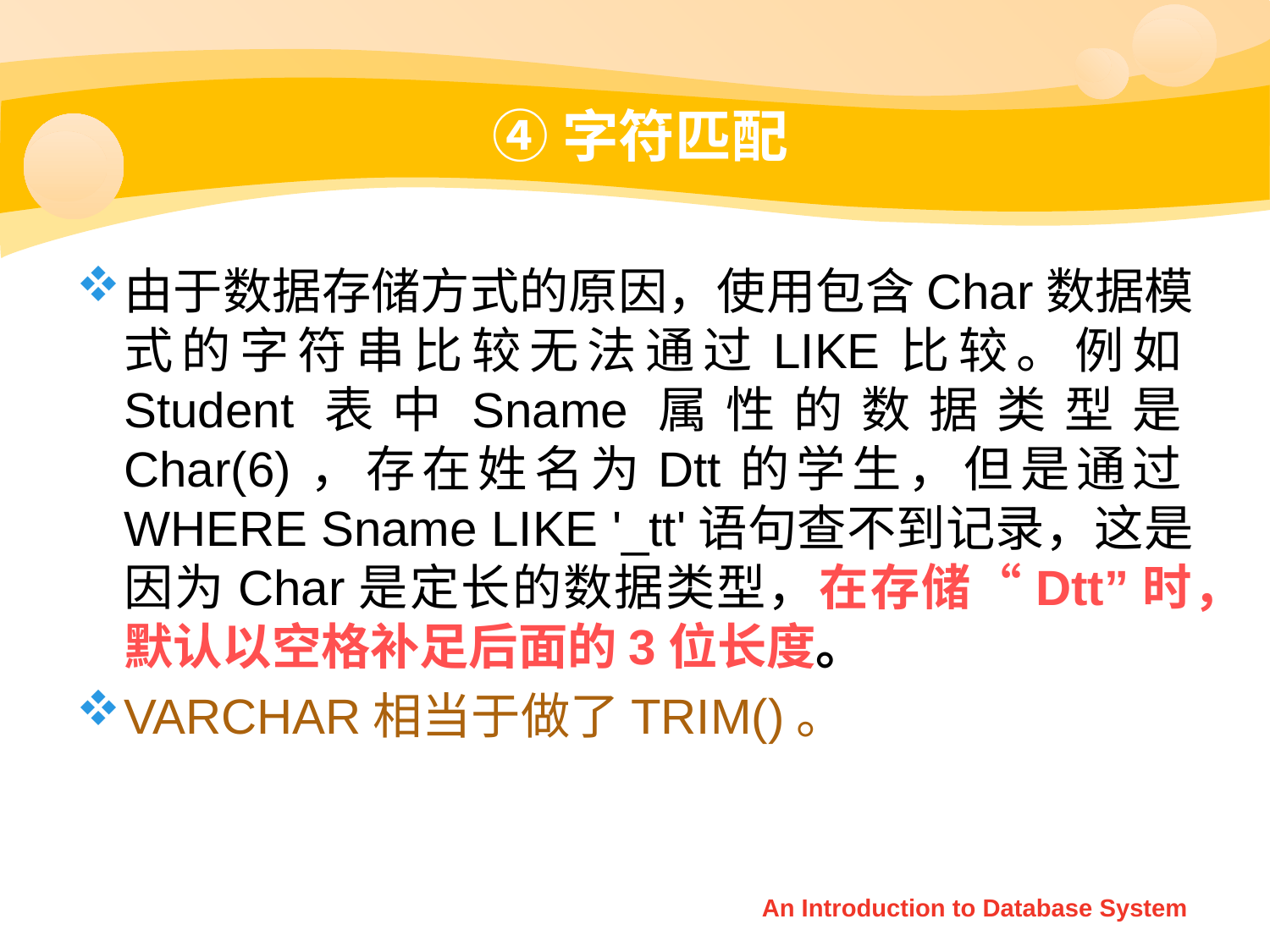

# ④字符匹配
由于数据存储方式的原因，使用包含Char数据模式的字符串比较无法通过LIKE比较。例如Student表中Sname属性的数据类型是Char(6)，存在姓名为Dtt的学生，但是通过WHERE Sname LIKE '_tt'语句查不到记录，这是因为Char是定长的数据类型，在存储“Dtt”时，默认以空格补足后面的3位长度。
VARCHAR相当于做了TRIM()。
An Introduction to Database System